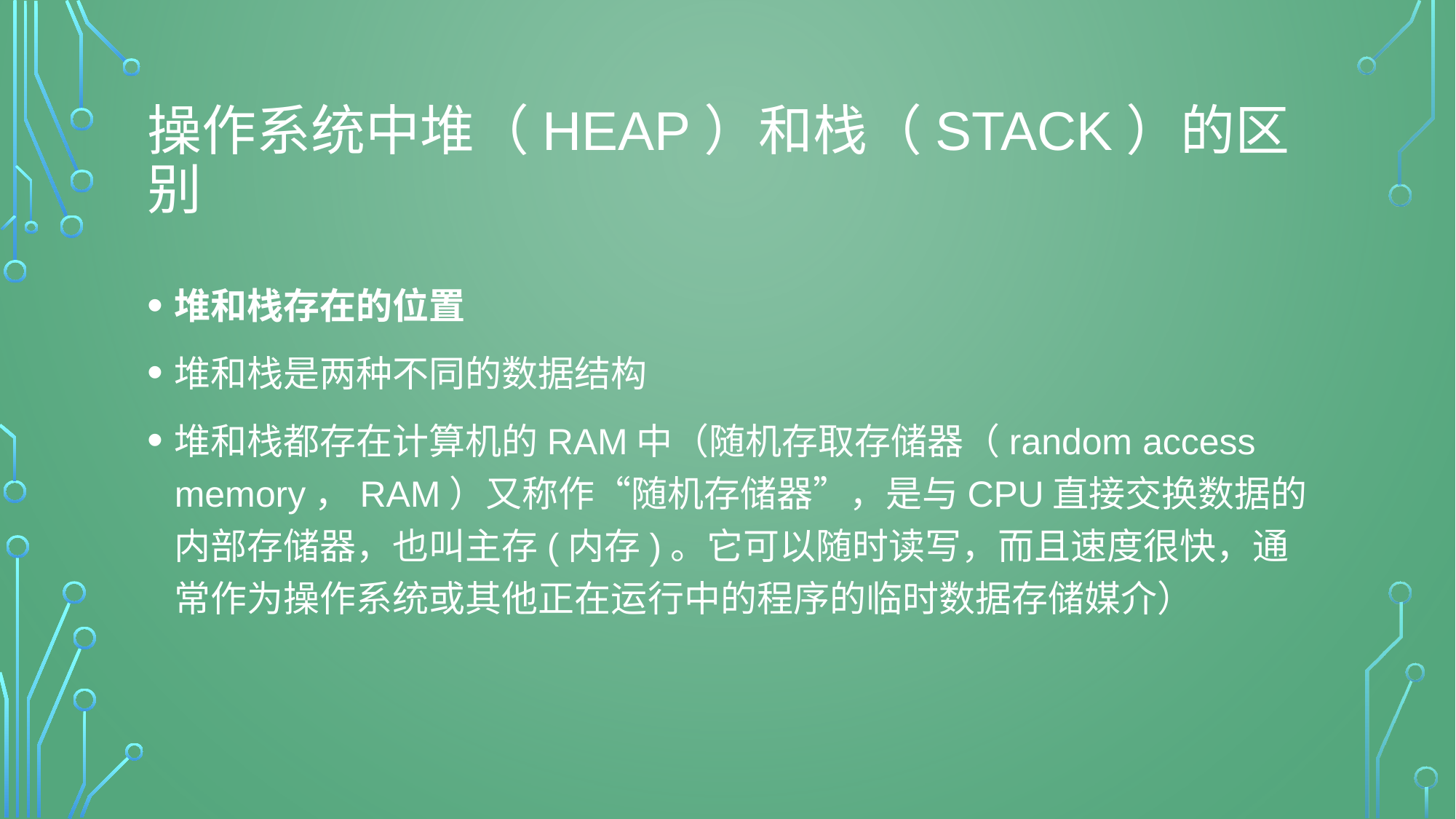

# 操作系统中堆（HEAP）和栈（stack）的区别
堆和栈存在的位置
堆和栈是两种不同的数据结构
堆和栈都存在计算机的RAM中（随机存取存储器（random access memory，RAM）又称作“随机存储器”，是与CPU直接交换数据的内部存储器，也叫主存(内存)。它可以随时读写，而且速度很快，通常作为操作系统或其他正在运行中的程序的临时数据存储媒介）